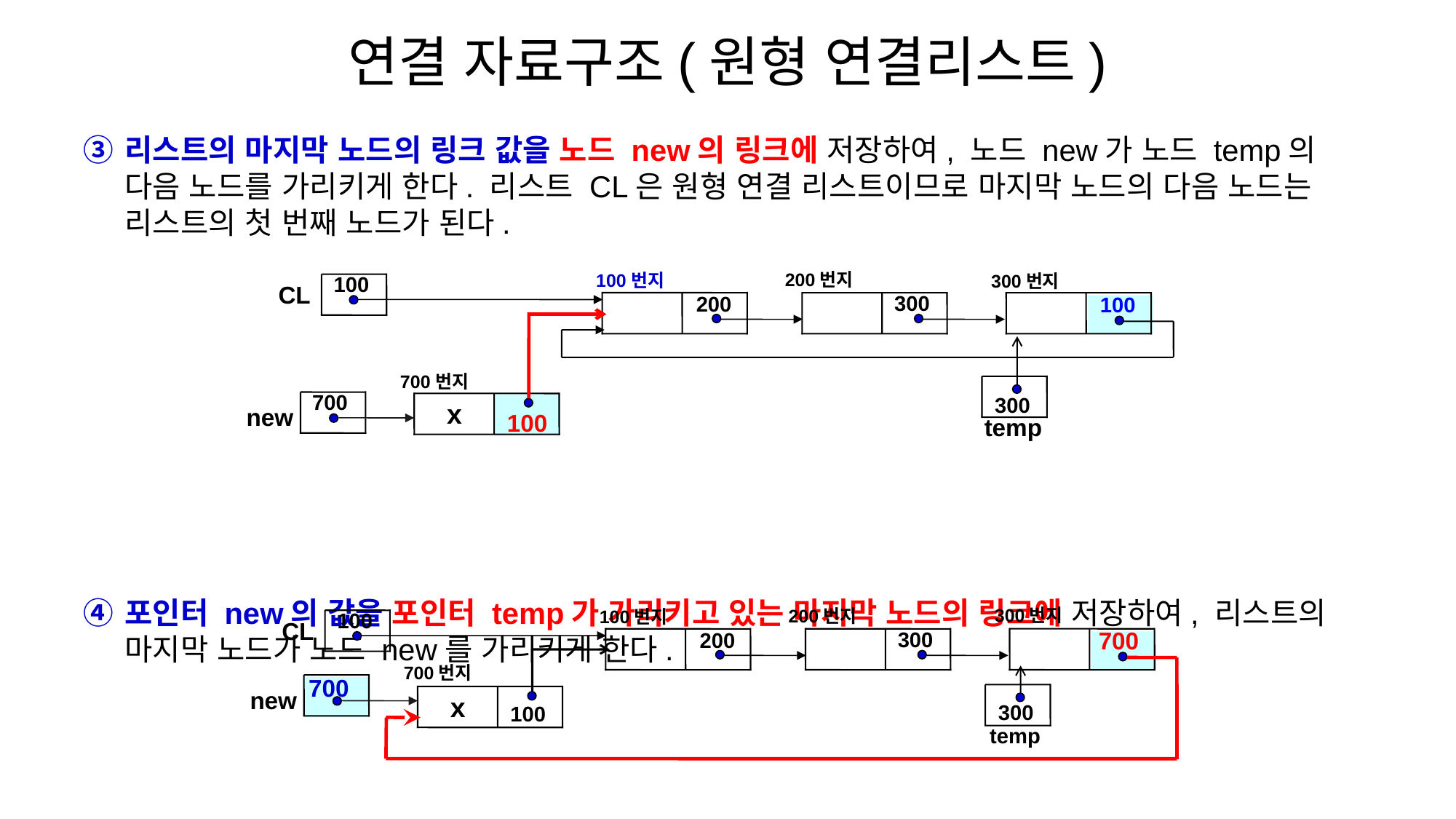

# 연결 자료구조(원형 연결리스트)
리스트의 마지막 노드의 링크 값을 노드 new의 링크에 저장하여, 노드 new가 노드 temp의 다음 노드를 가리키게 한다. 리스트 CL은 원형 연결 리스트이므로 마지막 노드의 다음 노드는 리스트의 첫 번째 노드가 된다.

포인터 new의 값을 포인터 temp가 가리키고 있는 마지막 노드의 링크에 저장하여, 리스트의 마지막 노드가 노드 new를 가리키게 한다.

200번지

300

100번지

200

300번지

100

CL

100

300
temp

700번지

x

700

new

100

300번지

200번지

300

100번지

200

100

CL

700

700번지

x

100

300
temp

700

new